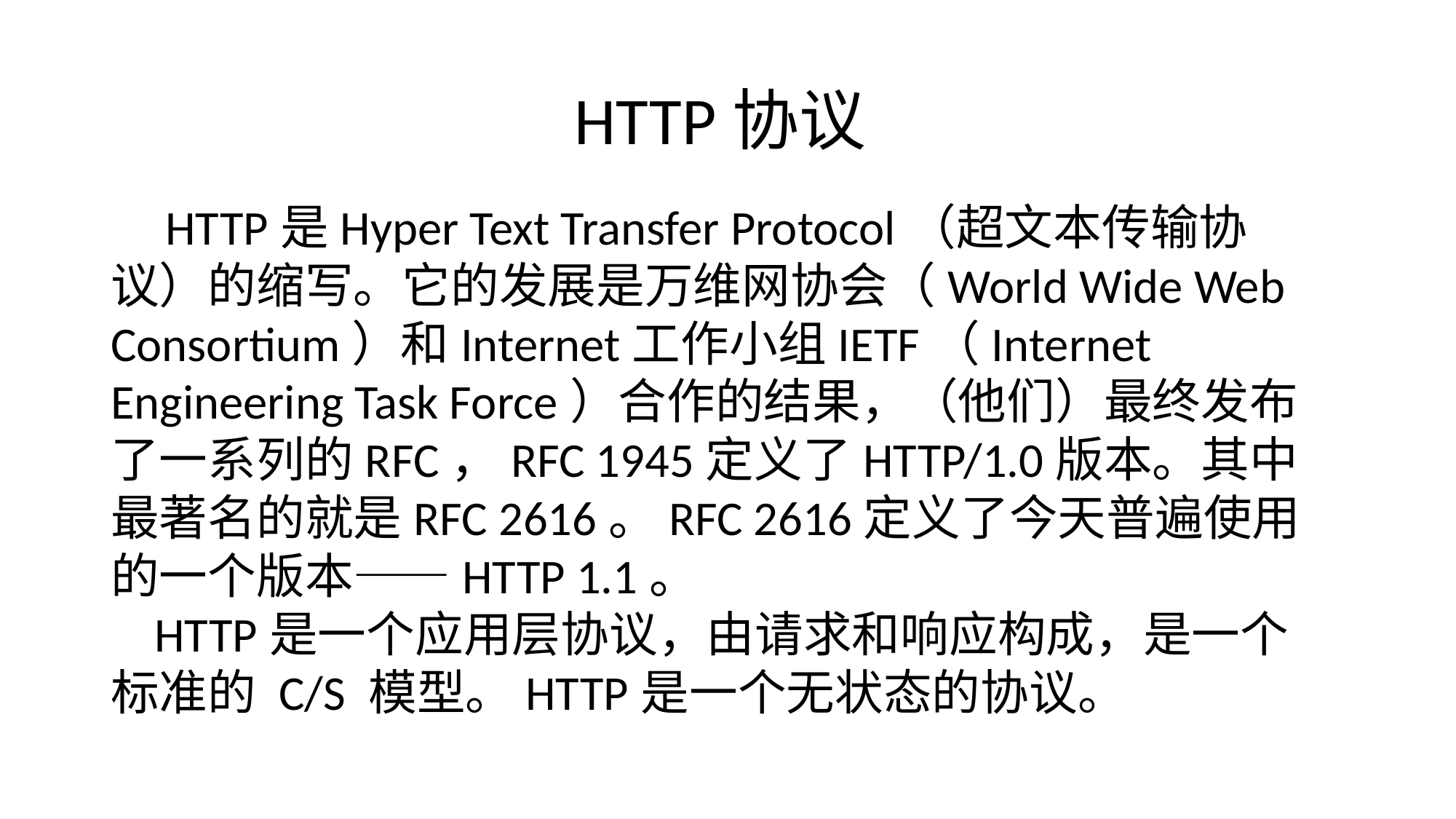

# HTTP协议
     HTTP是Hyper Text Transfer Protocol（超文本传输协议）的缩写。它的发展是万维网协会（World Wide Web Consortium）和Internet工作小组IETF（Internet Engineering Task Force）合作的结果，（他们）最终发布了一系列的RFC，RFC 1945定义了HTTP/1.0版本。其中最著名的就是RFC 2616。RFC 2616定义了今天普遍使用的一个版本——HTTP 1.1。
    HTTP是一个应用层协议，由请求和响应构成，是一个标准的 C/S 模型。HTTP是一个无状态的协议。